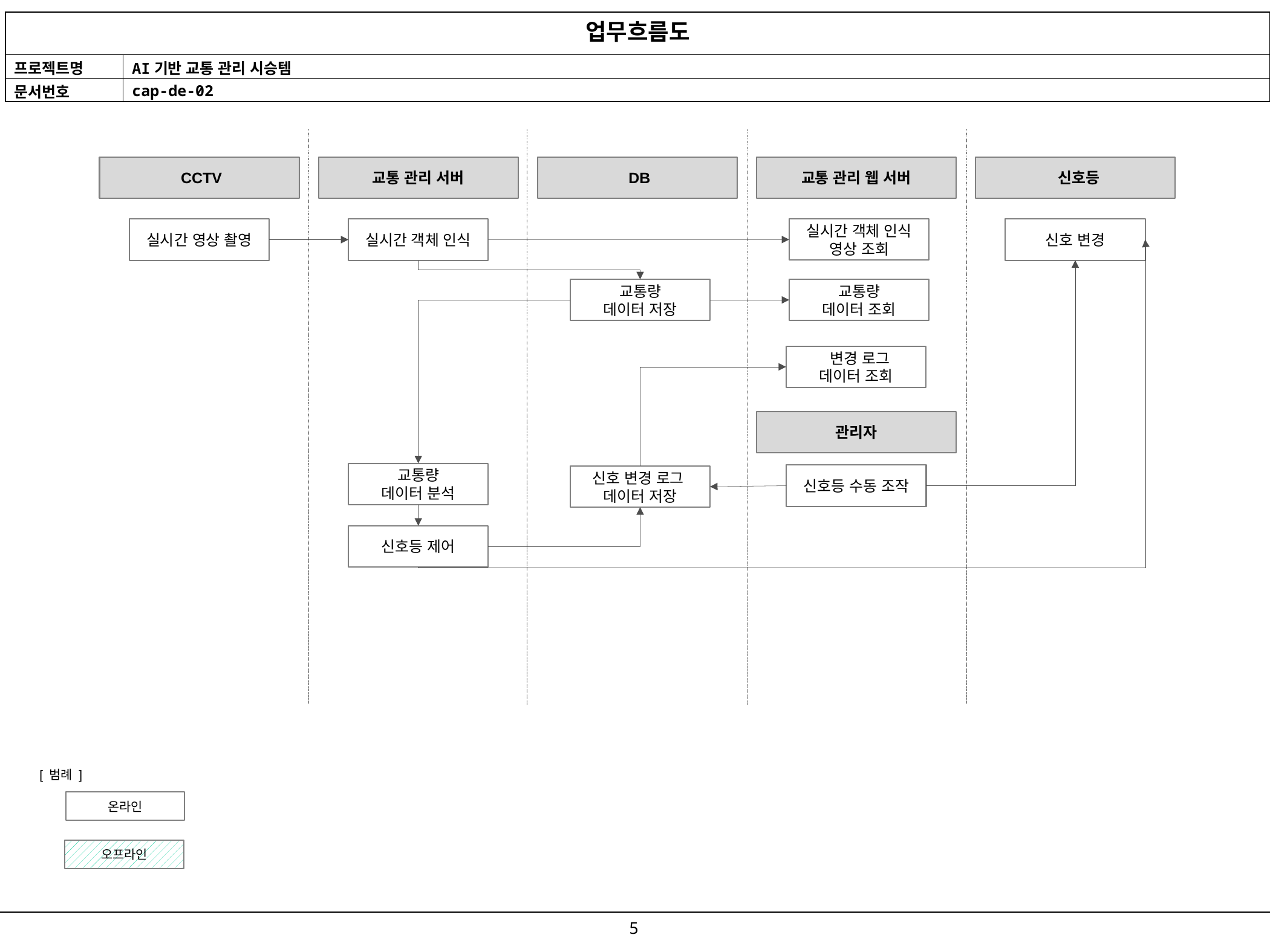

| 업무흐름도 |  |
| --- | --- |
| 프로젝트명 | AI기반 교통 관리 시승템 |
| 문서번호 | cap-de-02 |

 CCTV
교통 관리 서버
 DB
교통 관리 웹 서버
 신호등
실시간 객체 인식
영상 조회
실시간 영상 촬영
신호 변경
실시간 객체 인식
교통량
데이터 조회
교통량
데이터 저장
 변경 로그
데이터 조회
관리자
교통량
데이터 분석
신호등 수동 조작
신호 변경 로그
데이터 저장
신호등 제어
[ 범례 ]
온라인
오프라인